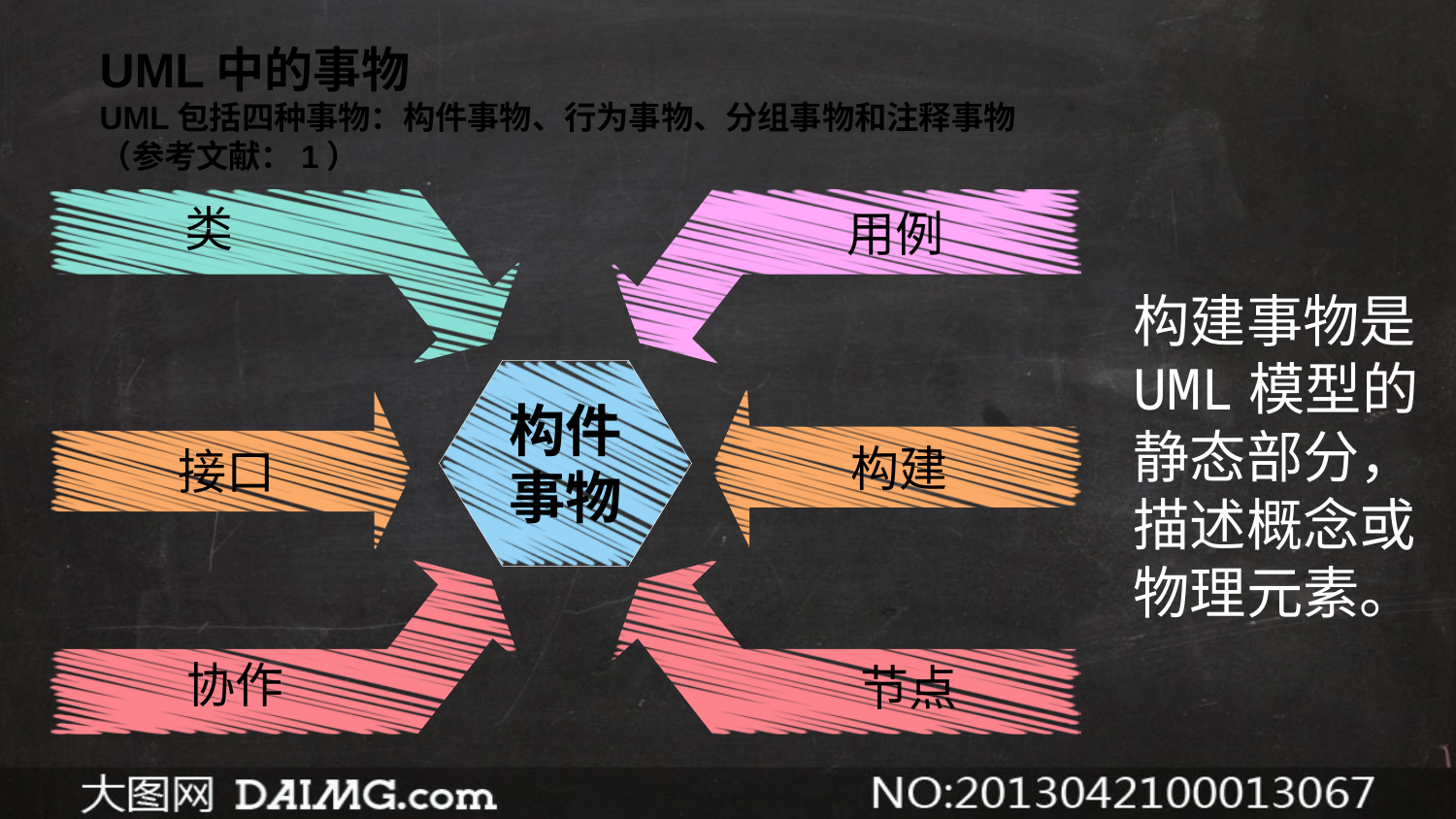

UML中的事物
UML包括四种事物：构件事物、行为事物、分组事物和注释事物
（参考文献：1）

类
用例
构建事物是UML模型的静态部分，描述概念或物理元素。

构件
事物

构建
接口

协作
节点